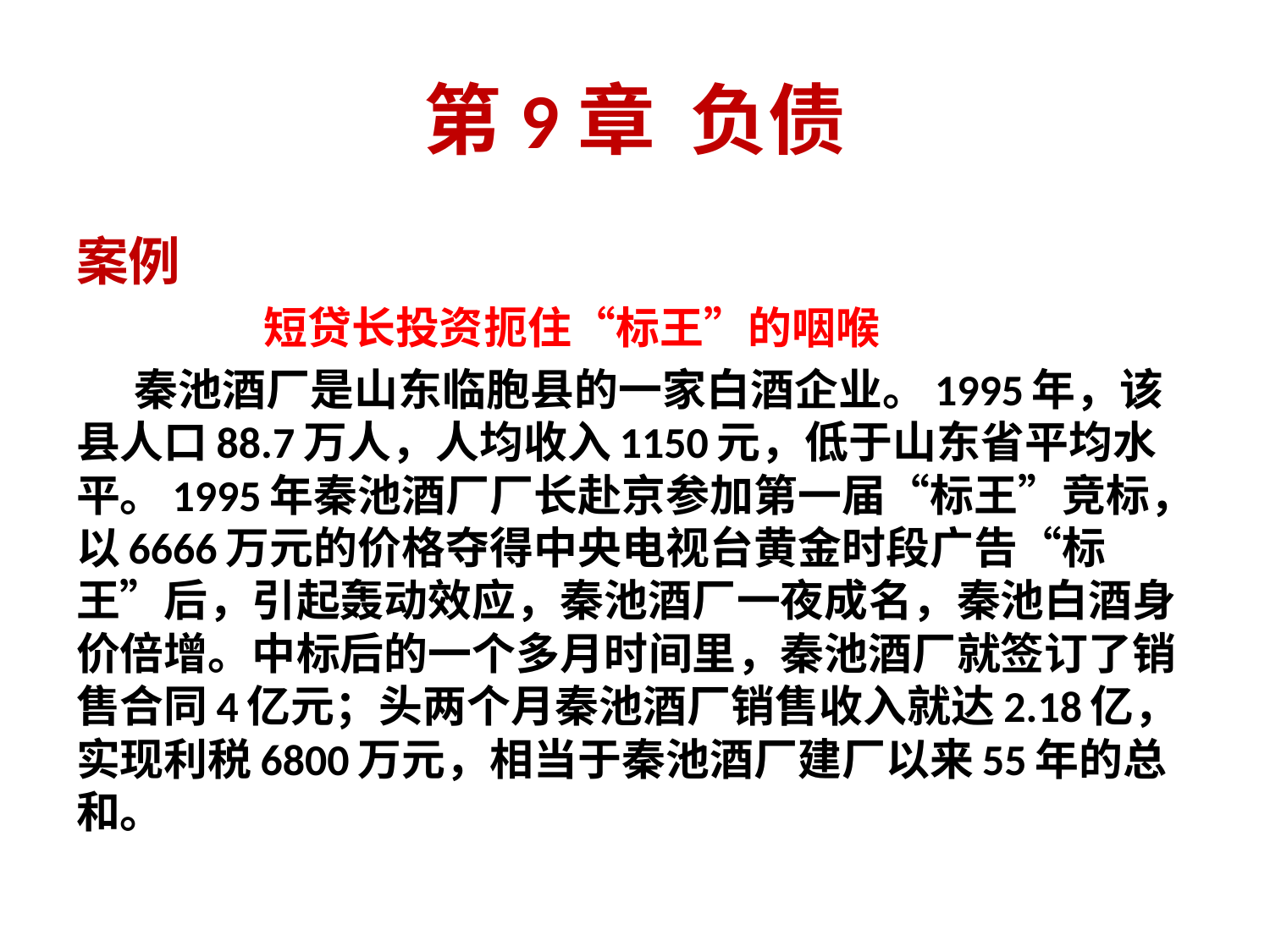

# 第9章  负债
案例
                  短贷长投资扼住“标王”的咽喉
     秦池酒厂是山东临胞县的一家白酒企业。1995年，该县人口88.7万人，人均收入1150元，低于山东省平均水平。1995年秦池酒厂厂长赴京参加第一届“标王”竞标，以6666万元的价格夺得中央电视台黄金时段广告“标王”后，引起轰动效应，秦池酒厂一夜成名，秦池白酒身价倍增。中标后的一个多月时间里，秦池酒厂就签订了销售合同4亿元；头两个月秦池酒厂销售收入就达2.18亿，实现利税6800万元，相当于秦池酒厂建厂以来55年的总和。